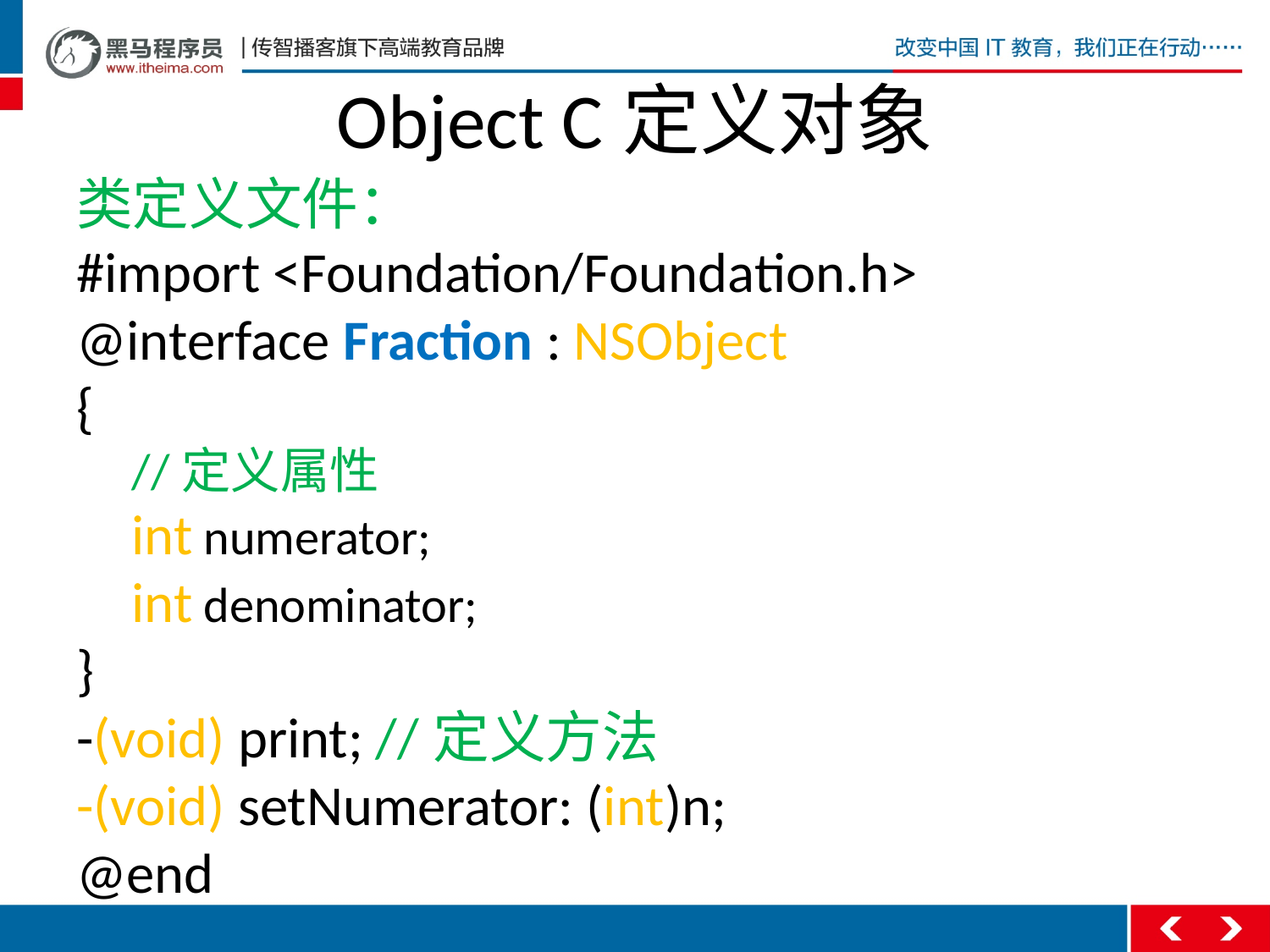

# Object C定义对象
类定义文件：
#import <Foundation/Foundation.h>
@interface Fraction : NSObject
{
//定义属性
int numerator;
int denominator;
}
-(void) print; //定义方法
-(void) setNumerator: (int)n;
@end